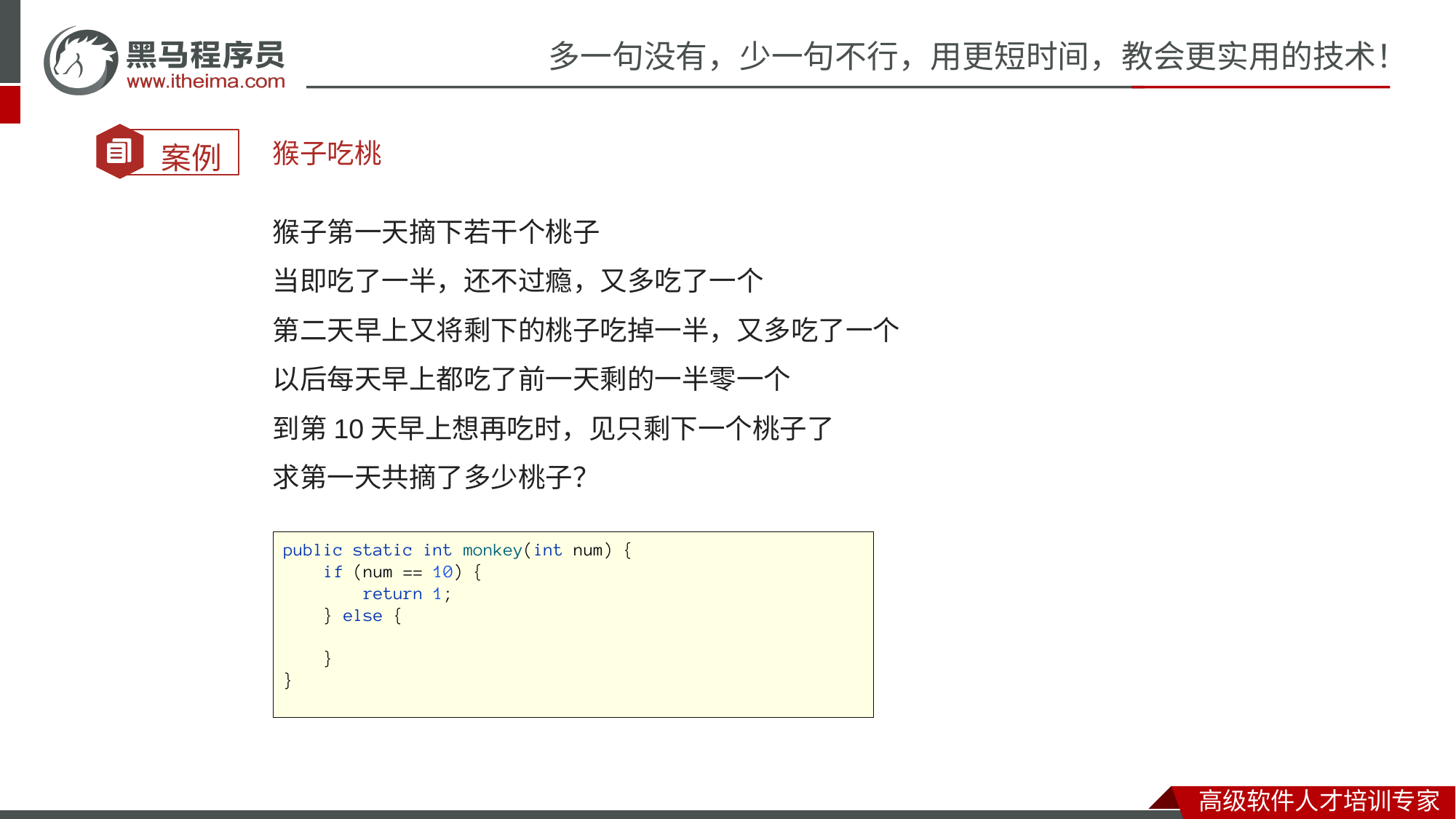

猴子吃桃
猴子第一天摘下若干个桃子
当即吃了一半，还不过瘾，又多吃了一个
第二天早上又将剩下的桃子吃掉一半，又多吃了一个
以后每天早上都吃了前一天剩的一半零一个
到第10天早上想再吃时，见只剩下一个桃子了
求第一天共摘了多少桃子？
public static int monkey(int num) {
    if (num == 10) {
        return 1;
    } else {
    }
}